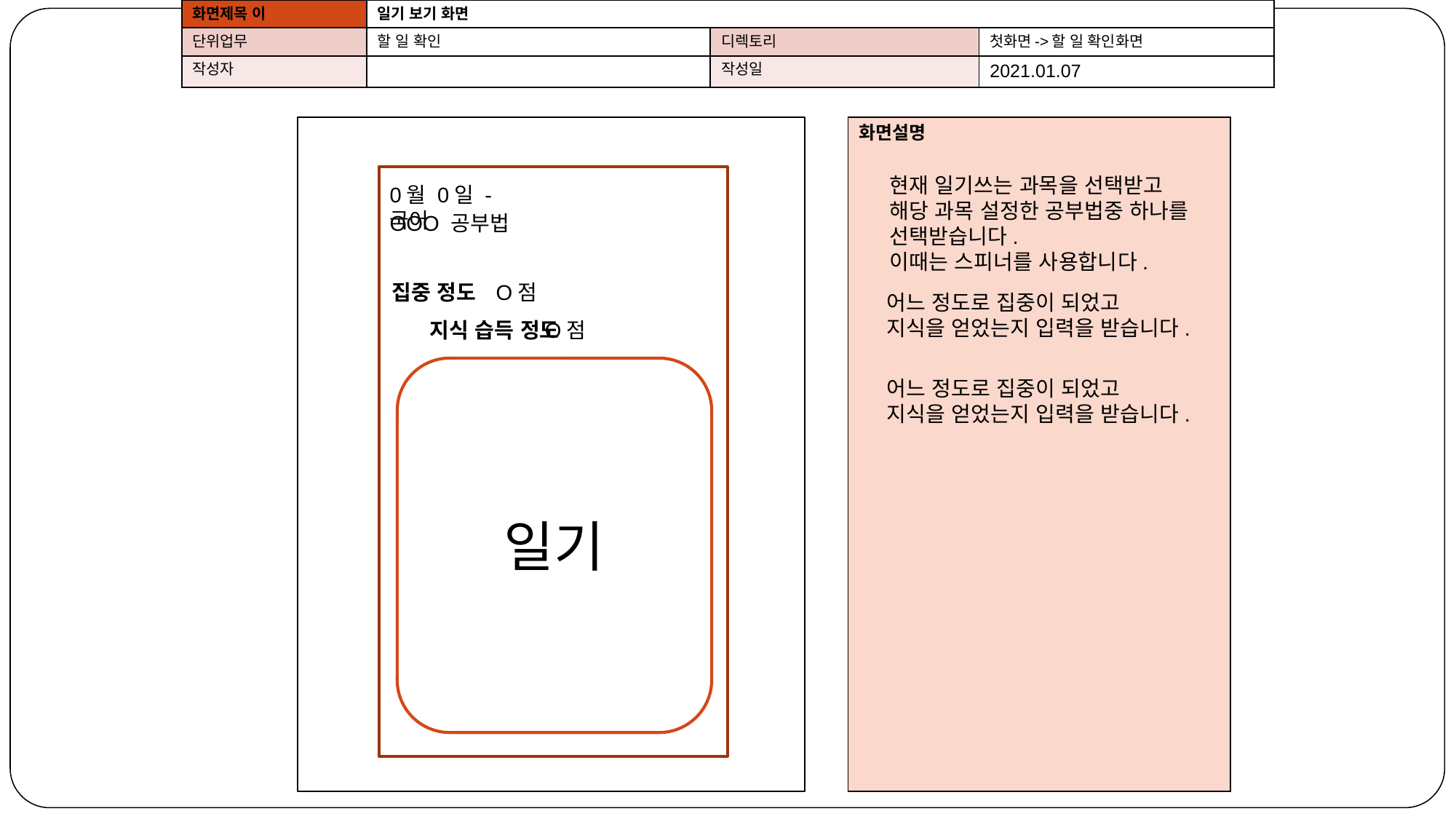

| 화면제목 이 | 일기 보기 화면 |  |  |
| --- | --- | --- | --- |
| 단위업무 | 할 일 확인 | 디렉토리 | 첫화면->할 일 확인화면 |
| 작성자 |  | 작성일 | 2021.01.07 |

| 화면설명 |
| --- |

현재 일기쓰는 과목을 선택받고
해당 과목 설정한 공부법중 하나를
선택받습니다.
이때는 스피너를 사용합니다.
0월 0일 - 국어
OOO 공부법
집중 정도
O점
어느 정도로 집중이 되었고
지식을 얻었는지 입력을 받습니다.
지식 습득 정도
O점
일기
어느 정도로 집중이 되었고
지식을 얻었는지 입력을 받습니다.